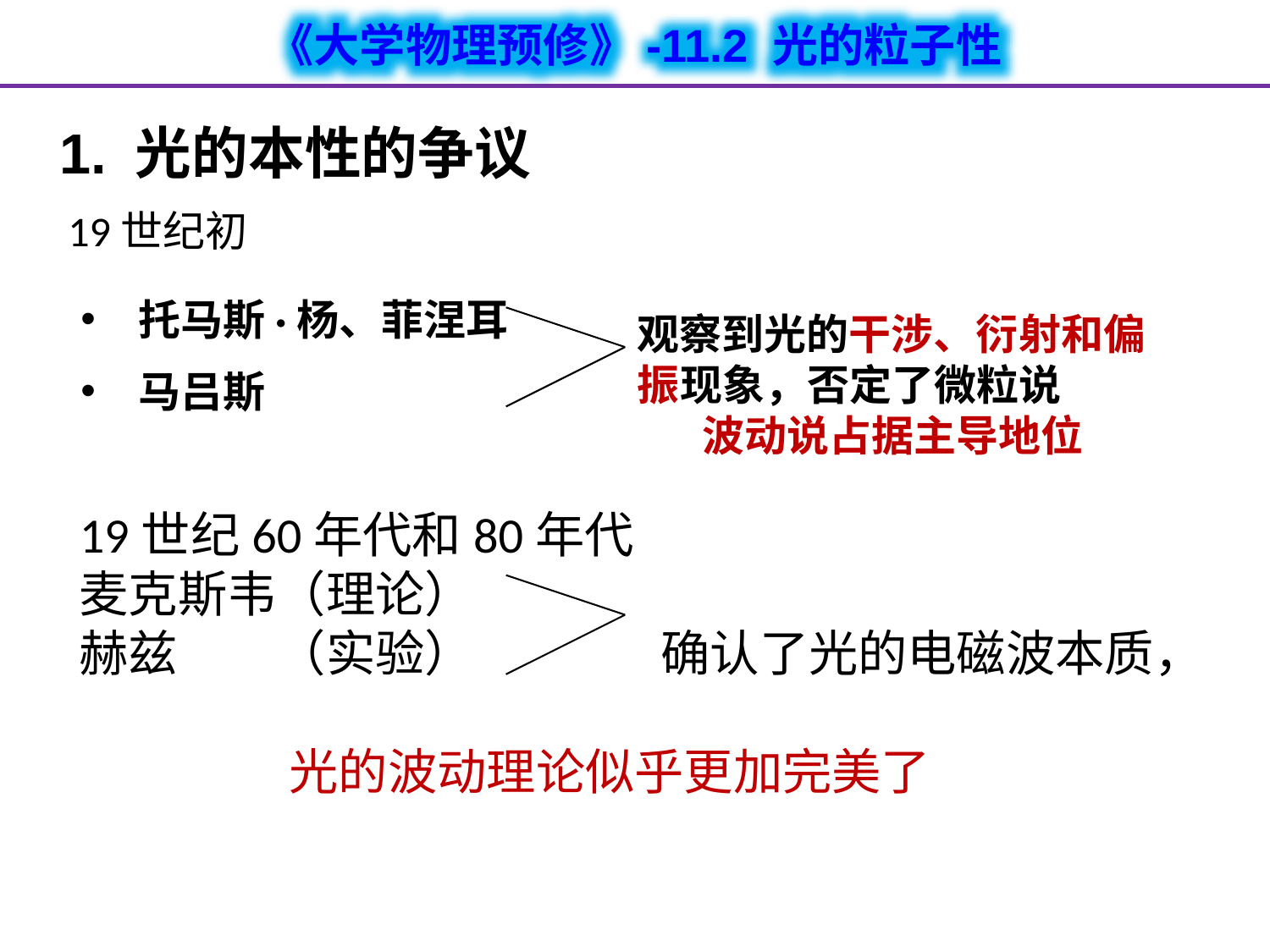

1. 光的本性的争议
19世纪初
托马斯·杨、菲涅耳
马吕斯
观察到光的干涉、衍射和偏振现象，否定了微粒说
波动说占据主导地位
19世纪60年代和80年代
麦克斯韦（理论）
赫兹         （实验）                 确认了光的电磁波本质，

                  光的波动理论似乎更加完美了